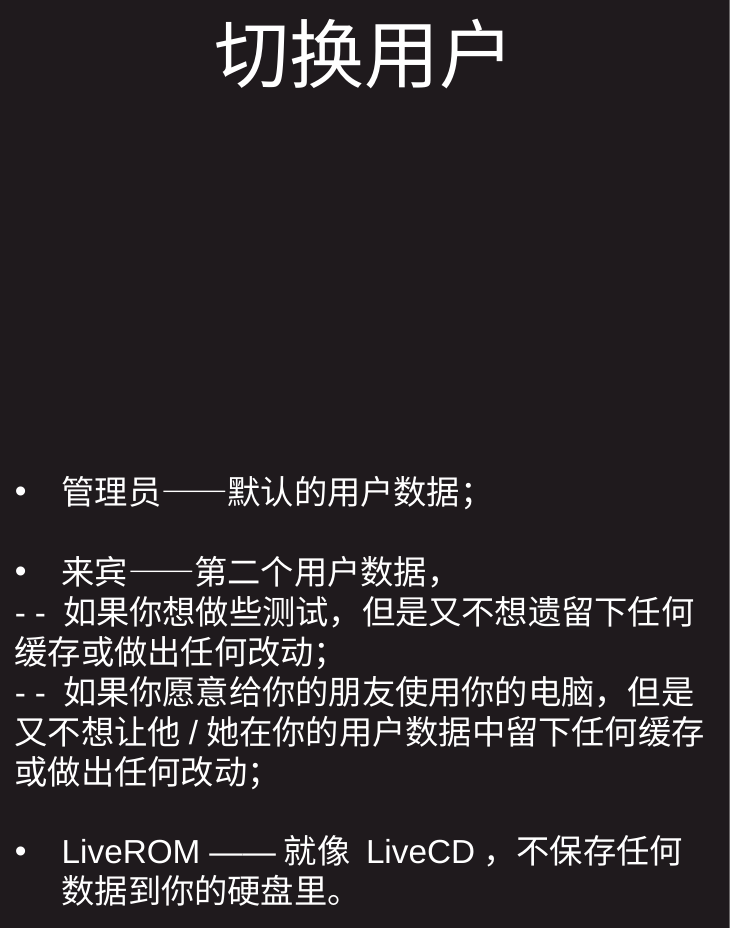

切换用户
管理员——默认的用户数据；

来宾——第二个用户数据，
- - 如果你想做些测试，但是又不想遗留下任何缓存或做出任何改动；
- - 如果你愿意给你的朋友使用你的电脑，但是又不想让他/她在你的用户数据中留下任何缓存或做出任何改动；

LiveROM ——就像 LiveCD，不保存任何数据到你的硬盘里。